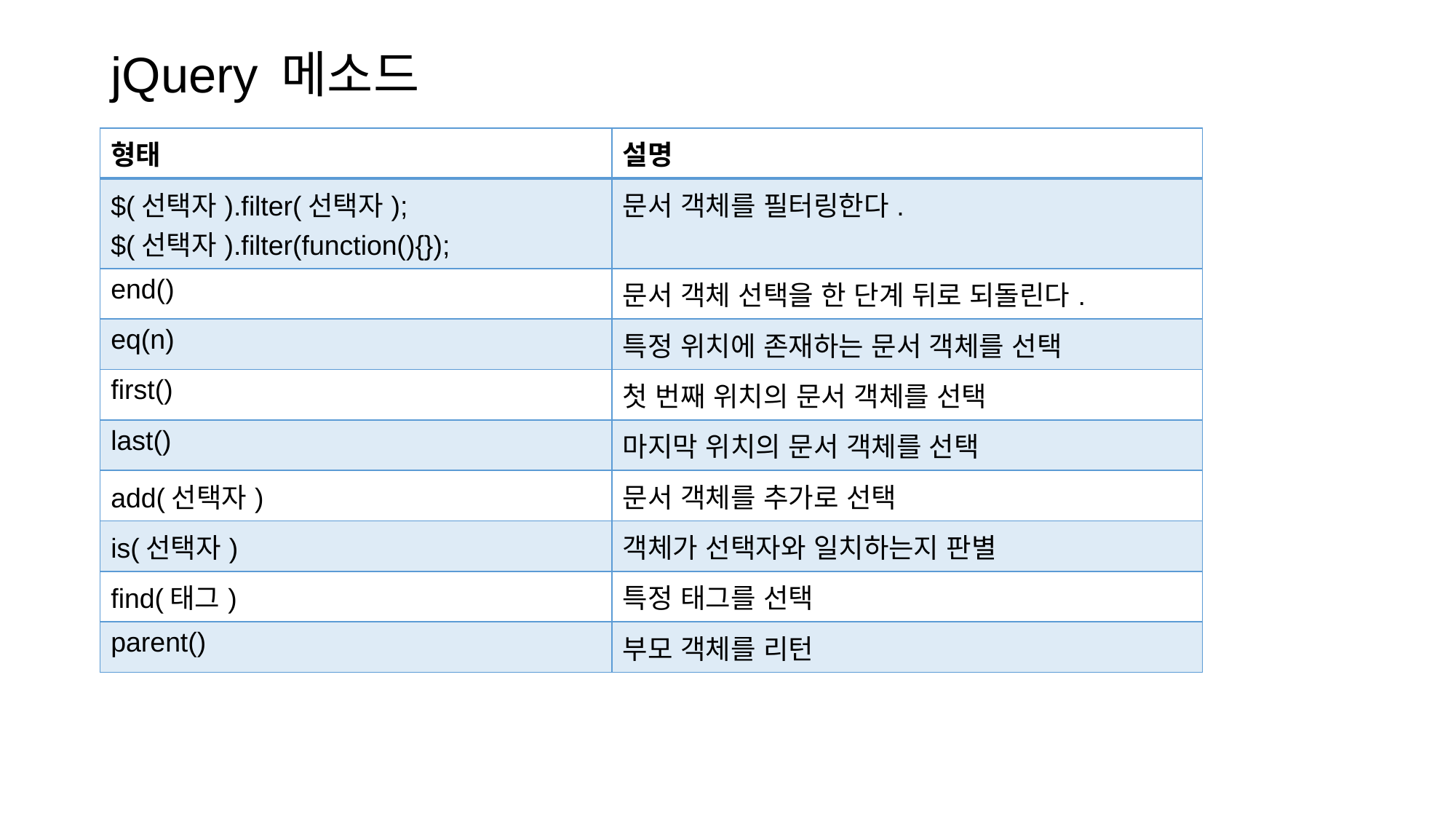

# jQuery 메소드
| 형태 | 설명 |
| --- | --- |
| $(선택자).filter(선택자); $(선택자).filter(function(){}); | 문서 객체를 필터링한다. |
| end() | 문서 객체 선택을 한 단계 뒤로 되돌린다. |
| eq(n) | 특정 위치에 존재하는 문서 객체를 선택 |
| first() | 첫 번째 위치의 문서 객체를 선택 |
| last() | 마지막 위치의 문서 객체를 선택 |
| add(선택자) | 문서 객체를 추가로 선택 |
| is(선택자) | 객체가 선택자와 일치하는지 판별 |
| find(태그) | 특정 태그를 선택 |
| parent() | 부모 객체를 리턴 |